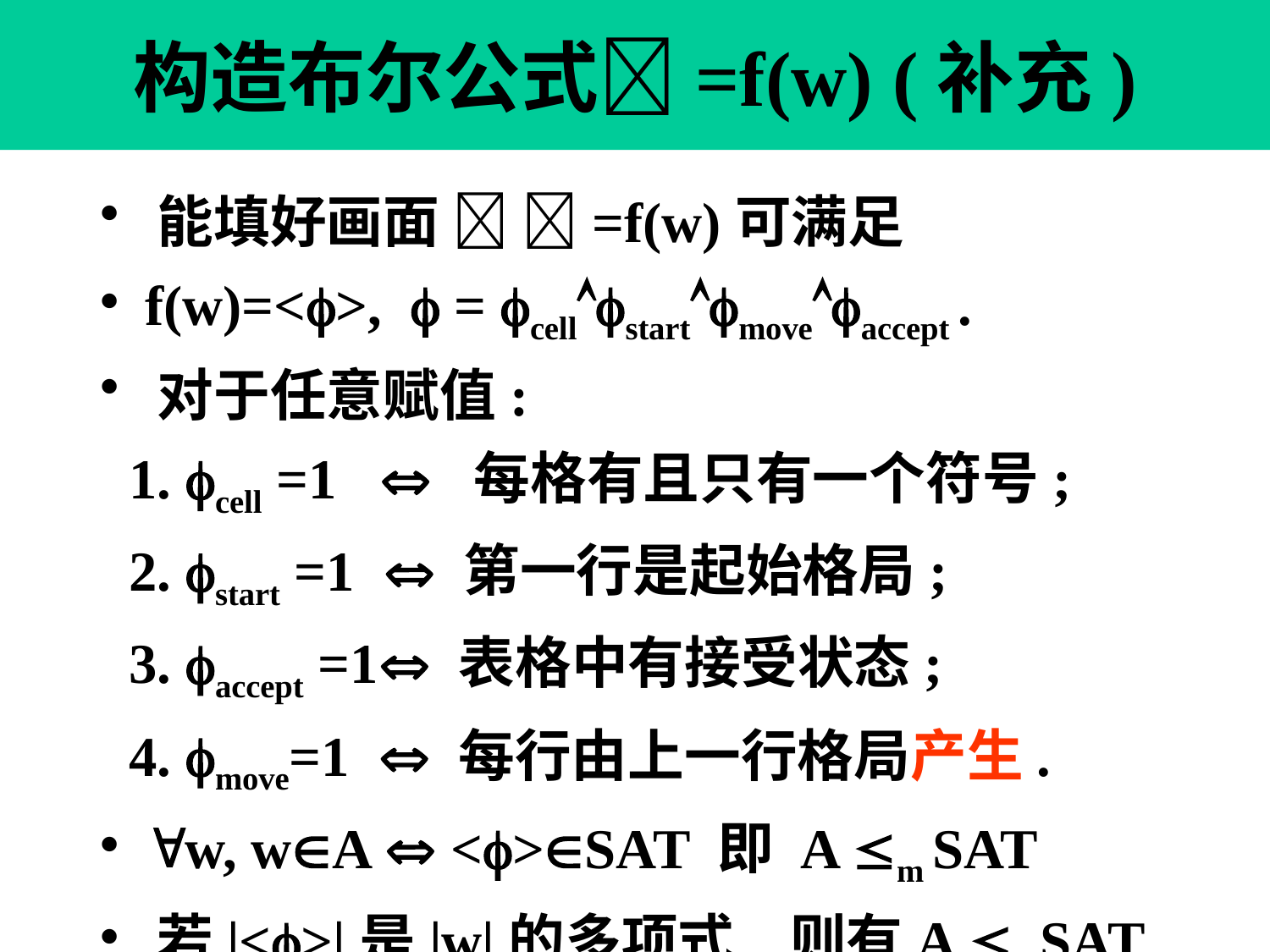

# 构造布尔公式φ=f(w) (补充)
 能填好画面 ⇔ φ=f(w)可满足
 f(w)=<φ>,  φ = φcell∧φstart∧φmove∧φaccept .
 对于任意赋值:
  1. φcell =1   ⇔  每格有且只有一个符号;
  2. φstart =1  ⇔ 第一行是起始格局;
  3. φaccept =1⇔ 表格中有接受状态;
  4. φmove=1  ⇔ 每行由上一行格局产生.
 ∀w, w∈A ⇔ <φ>∈SAT 即 A ≤m SAT
 若|<φ>|是|w|的多项式, 则有A ≤P SAT